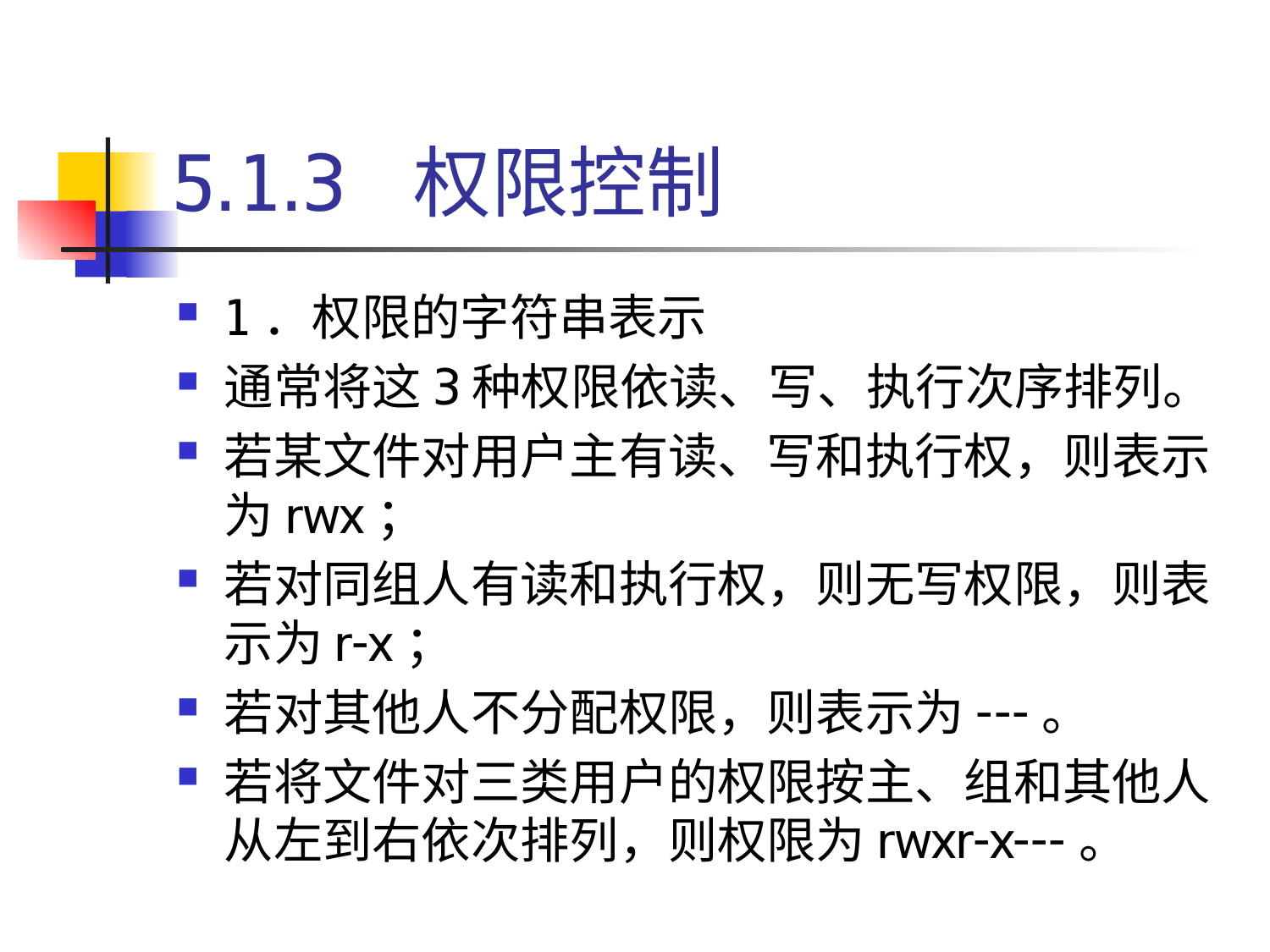

# 5.1.3  权限控制
1．权限的字符串表示
通常将这3种权限依读、写、执行次序排列。
若某文件对用户主有读、写和执行权，则表示为rwx；
若对同组人有读和执行权，则无写权限，则表示为r-x；
若对其他人不分配权限，则表示为---。
若将文件对三类用户的权限按主、组和其他人从左到右依次排列，则权限为rwxr-x---。